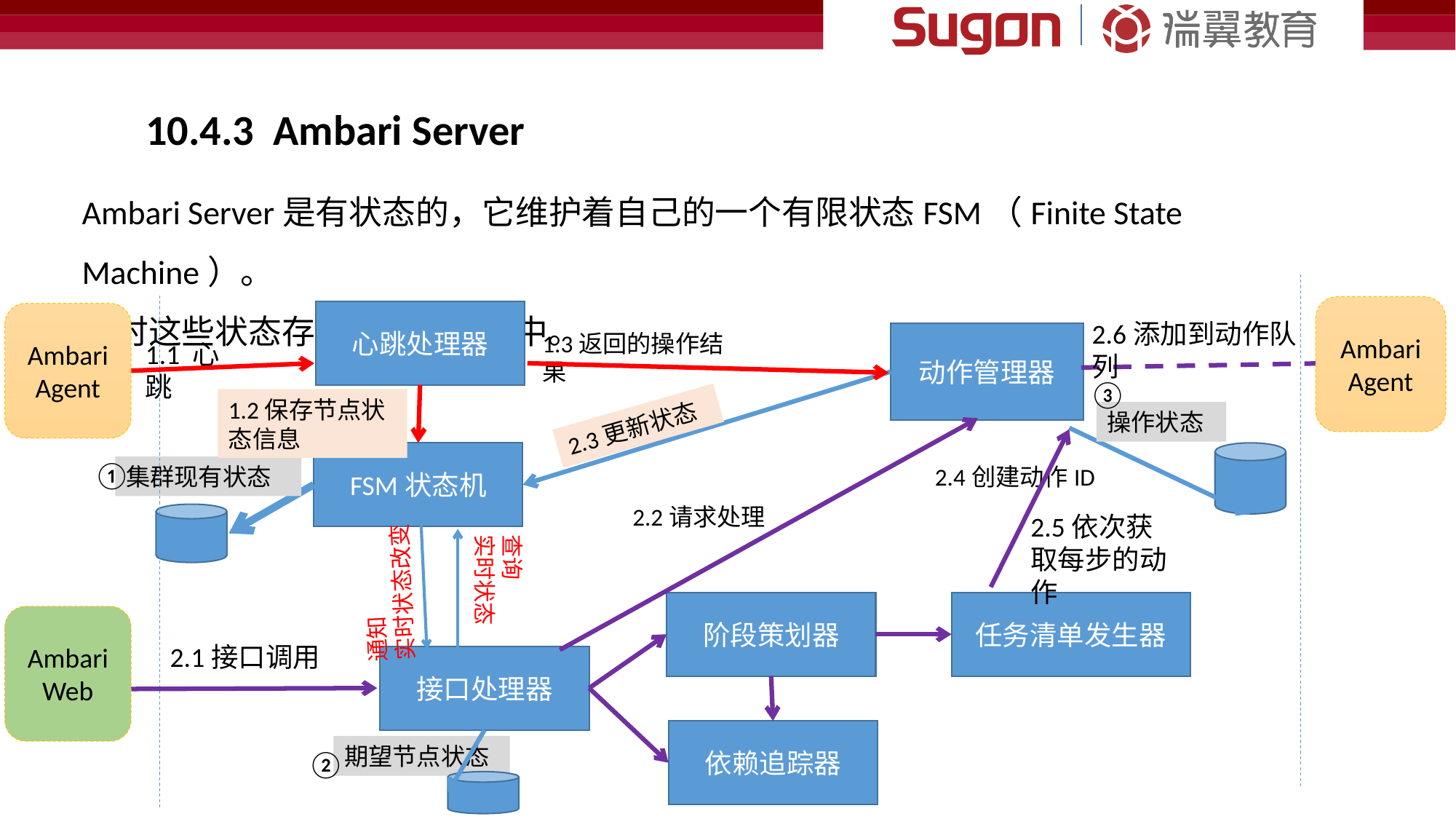

10.4.3  Ambari Server
Ambari Server是有状态的，它维护着自己的一个有限状态FSM（Finite State Machine）。
同时这些状态存储在数据库当中。
Ambari Agent
心跳处理器
Ambari Agent
2.6添加到动作队列
1.3返回的操作结果
动作管理器
1.1 心跳
③
1.2保存节点状态信息
操作状态
2.3更新状态
FSM状态机

①
集群现有状态
2.4创建动作ID
2.2请求处理

2.5依次获取每步的动作
查询
实时状态
通知
实时状态改变
阶段策划器
任务清单发生器
Ambari Web
2.1接口调用
接口处理器
依赖追踪器
期望节点状态
②